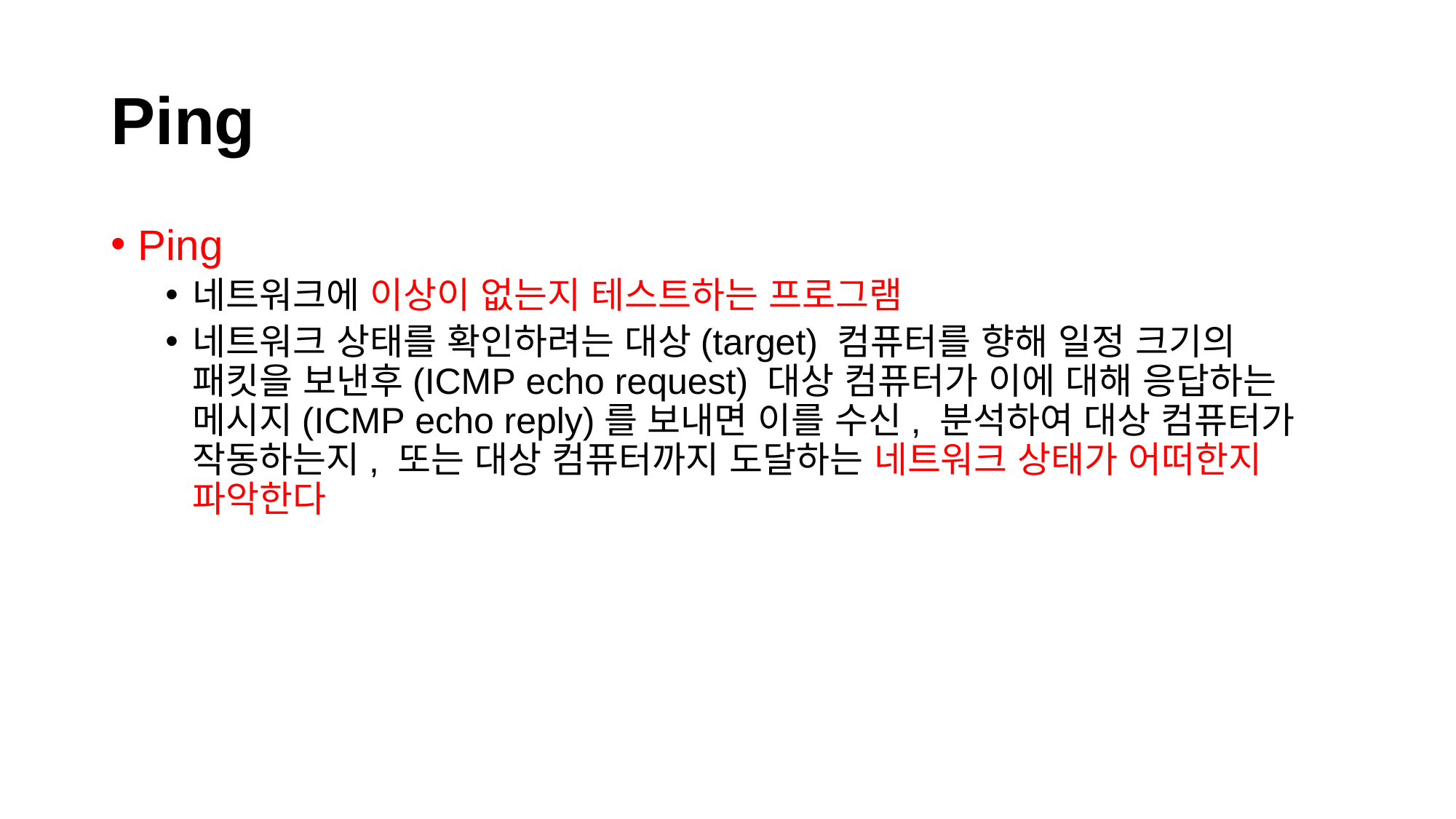

# Ping
Ping
네트워크에 이상이 없는지 테스트하는 프로그램
네트워크 상태를 확인하려는 대상(target) 컴퓨터를 향해 일정 크기의 패킷을 보낸후(ICMP echo request) 대상 컴퓨터가 이에 대해 응답하는 메시지(ICMP echo reply)를 보내면 이를 수신, 분석하여 대상 컴퓨터가 작동하는지, 또는 대상 컴퓨터까지 도달하는 네트워크 상태가 어떠한지 파악한다